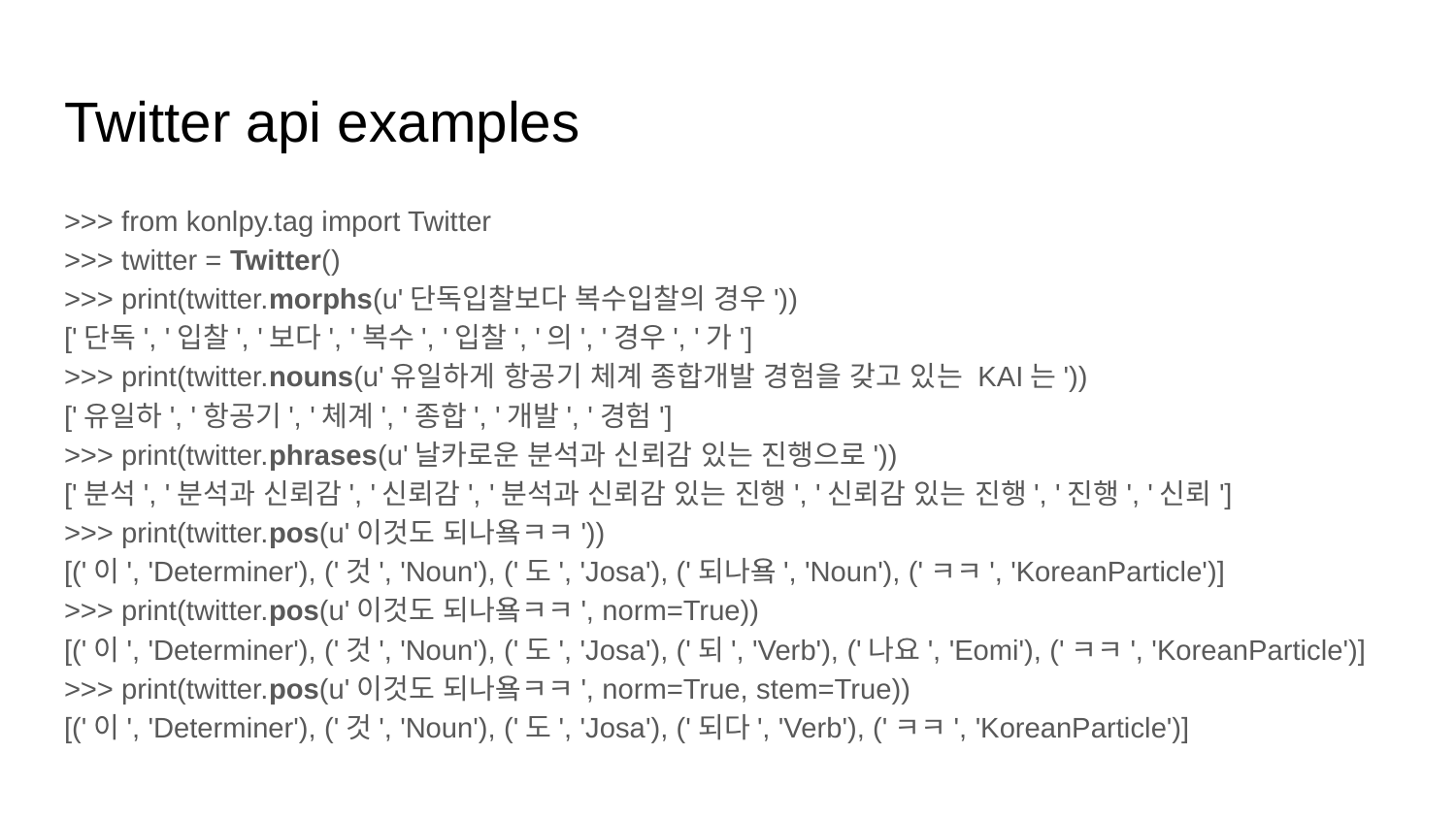

# Twitter api examples
>>> from konlpy.tag import Twitter
>>> twitter = Twitter()
>>> print(twitter.morphs(u'단독입찰보다 복수입찰의 경우'))
['단독', '입찰', '보다', '복수', '입찰', '의', '경우', '가']
>>> print(twitter.nouns(u'유일하게 항공기 체계 종합개발 경험을 갖고 있는 KAI는'))
['유일하', '항공기', '체계', '종합', '개발', '경험']
>>> print(twitter.phrases(u'날카로운 분석과 신뢰감 있는 진행으로'))
['분석', '분석과 신뢰감', '신뢰감', '분석과 신뢰감 있는 진행', '신뢰감 있는 진행', '진행', '신뢰']
>>> print(twitter.pos(u'이것도 되나욬ㅋㅋ'))
[('이', 'Determiner'), ('것', 'Noun'), ('도', 'Josa'), ('되나욬', 'Noun'), ('ㅋㅋ', 'KoreanParticle')]
>>> print(twitter.pos(u'이것도 되나욬ㅋㅋ', norm=True))
[('이', 'Determiner'), ('것', 'Noun'), ('도', 'Josa'), ('되', 'Verb'), ('나요', 'Eomi'), ('ㅋㅋ', 'KoreanParticle')]
>>> print(twitter.pos(u'이것도 되나욬ㅋㅋ', norm=True, stem=True))
[('이', 'Determiner'), ('것', 'Noun'), ('도', 'Josa'), ('되다', 'Verb'), ('ㅋㅋ', 'KoreanParticle')]